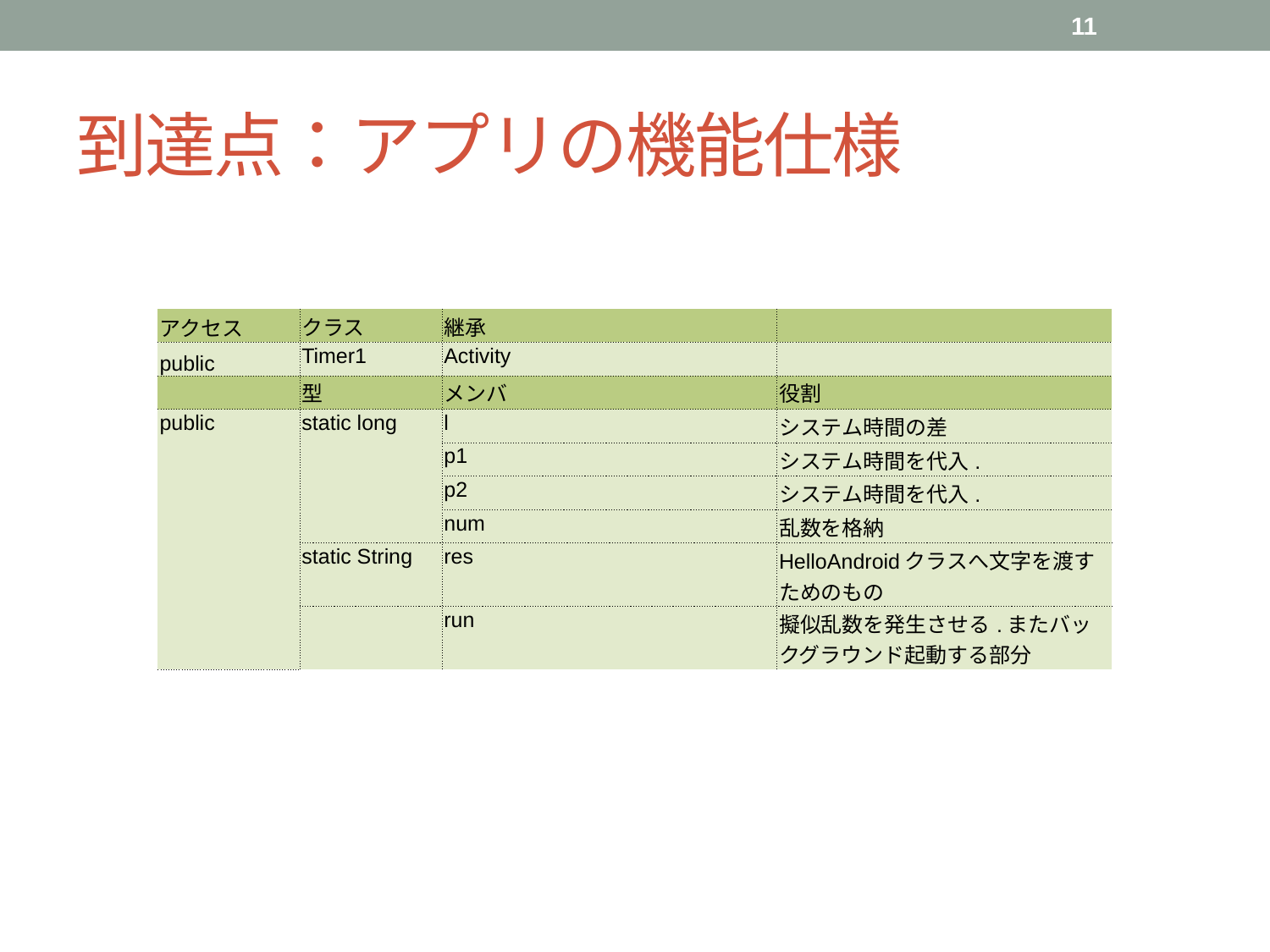

11
# 到達点：アプリの機能仕様
| アクセス | クラス | 継承 |  |
| --- | --- | --- | --- |
| public | Timer1 | Activity |  |
|  | 型 | メンバ | 役割 |
| public | static long | l | システム時間の差 |
|  |  | p1 | システム時間を代入. |
|  |  | p2 | システム時間を代入. |
|  |  | num | 乱数を格納 |
|  | static String | res | HelloAndroidクラスへ文字を渡すためのもの |
|  |  | run | 擬似乱数を発生させる.またバックグラウンド起動する部分 |